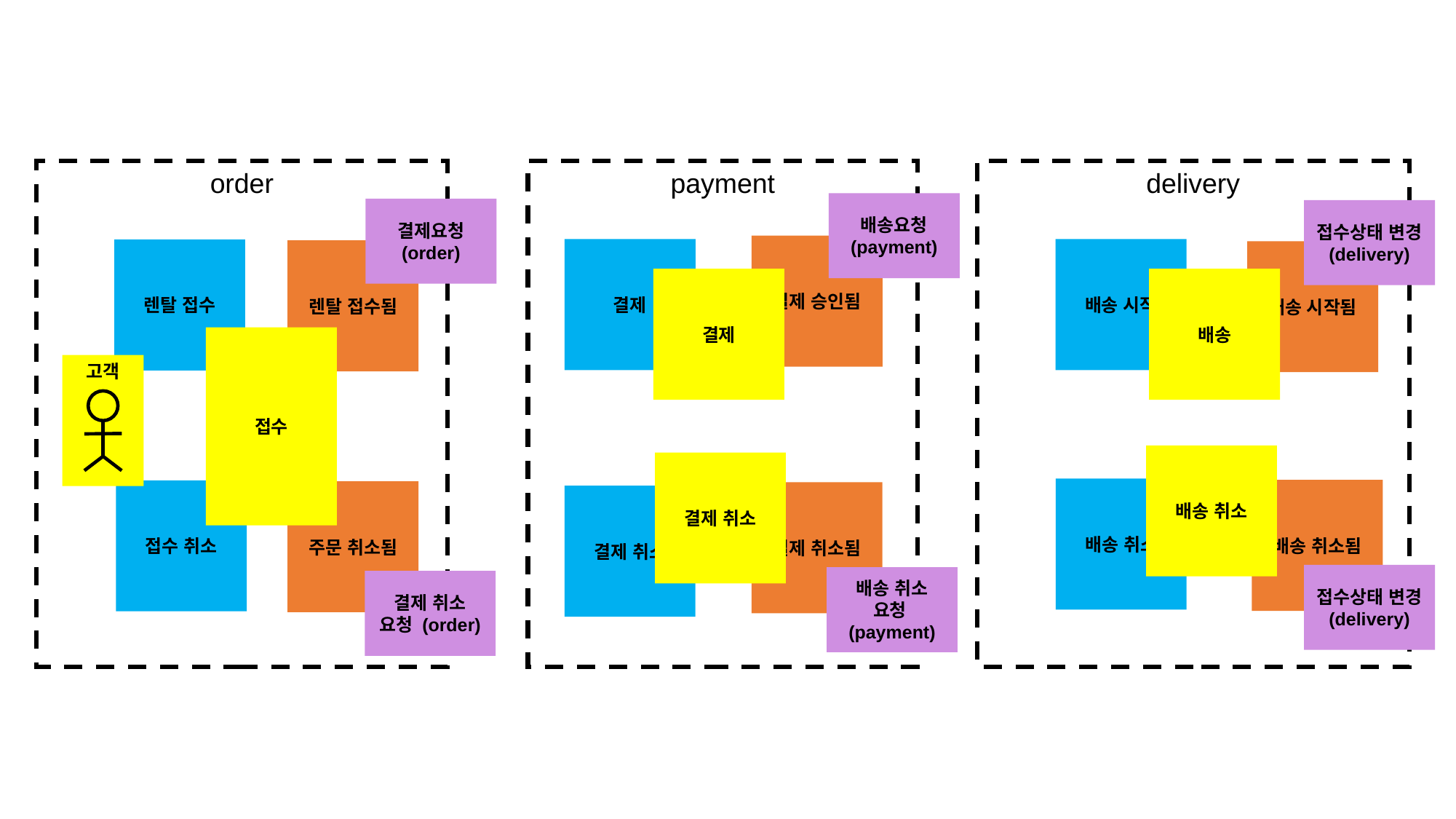

order
payment
delivery
배송요청
(payment)
결제요청
(order)
접수상태 변경 (delivery)
결제 승인됨
결제
배송 시작
렌탈 접수
렌탈 접수됨
배송 시작됨
결제
배송
접수
고객

배송 취소
결제 취소
배송 취소
배송 취소됨
접수 취소
주문 취소됨
결제 취소됨
결제 취소
접수상태 변경 (delivery)
배송 취소 요청(payment)
결제 취소 요청 (order)